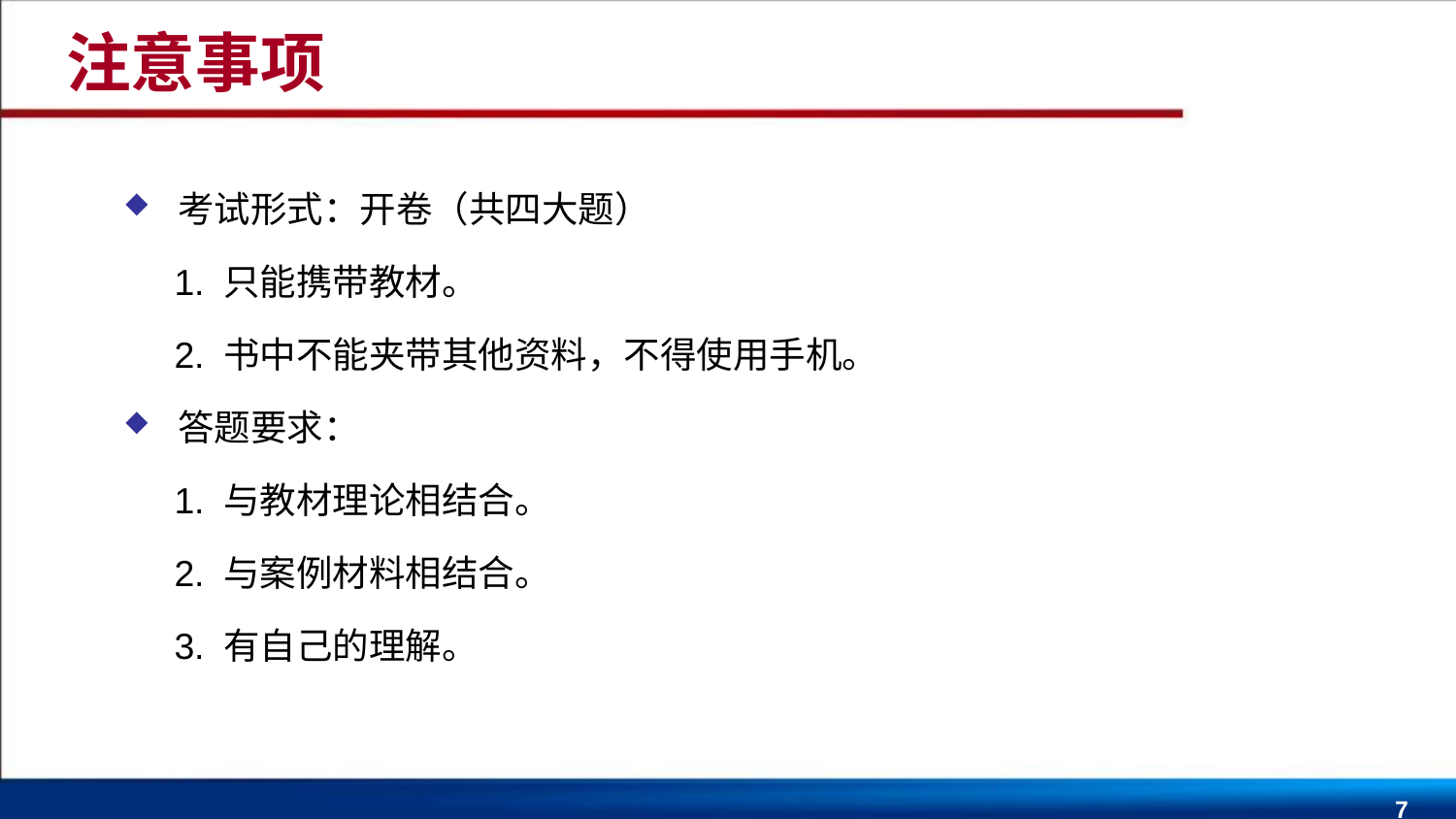

# 注意事项
考试形式：开卷（共四大题）
     1. 只能携带教材。
     2. 书中不能夹带其他资料，不得使用手机。
答题要求：
     1. 与教材理论相结合。
     2. 与案例材料相结合。
     3. 有自己的理解。
7